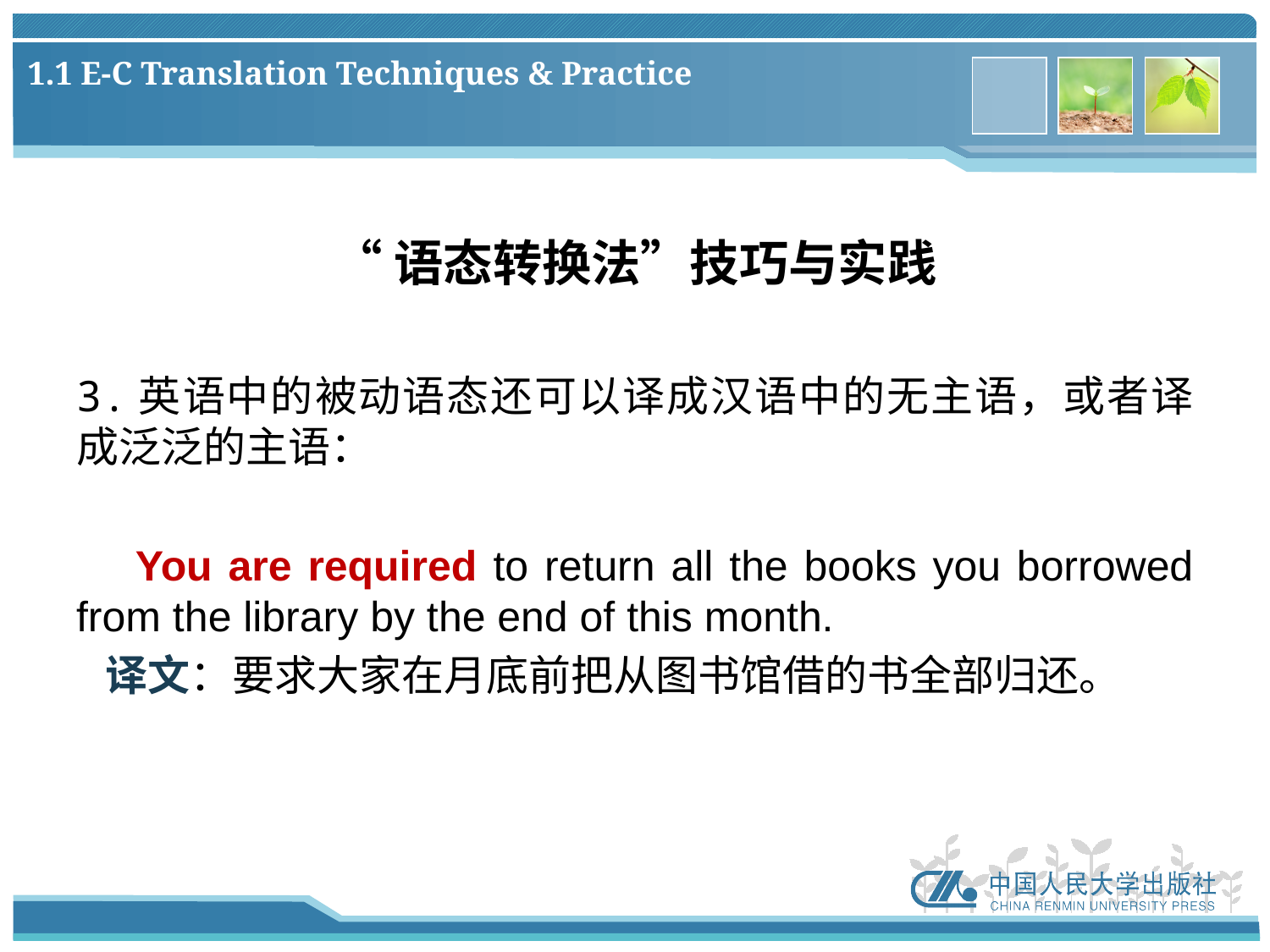

# 1.1 E-C Translation Techniques & Practice
“语态转换法”技巧与实践

3.英语中的被动语态还可以译成汉语中的无主语，或者译成泛泛的主语：

  You are required to return all the books you borrowed from the library by the end of this month.
  译文：要求大家在月底前把从图书馆借的书全部归还。